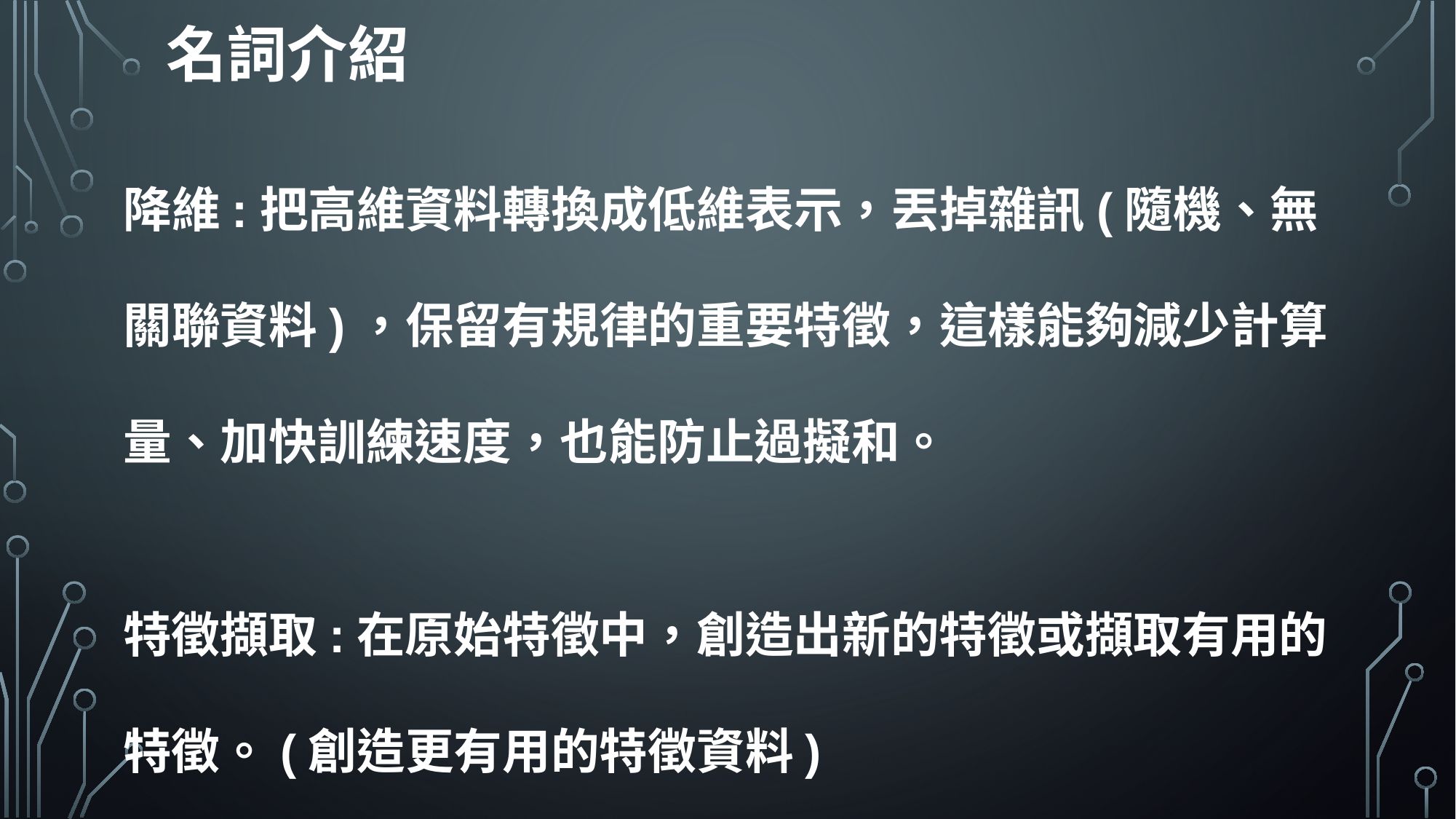

名詞介紹
降維:把高維資料轉換成低維表示，丟掉雜訊(隨機、無關聯資料)，保留有規律的重要特徵，這樣能夠減少計算量、加快訓練速度，也能防止過擬和。

特徵擷取:在原始特徵中，創造出新的特徵或擷取有用的特徵。(創造更有用的特徵資料)